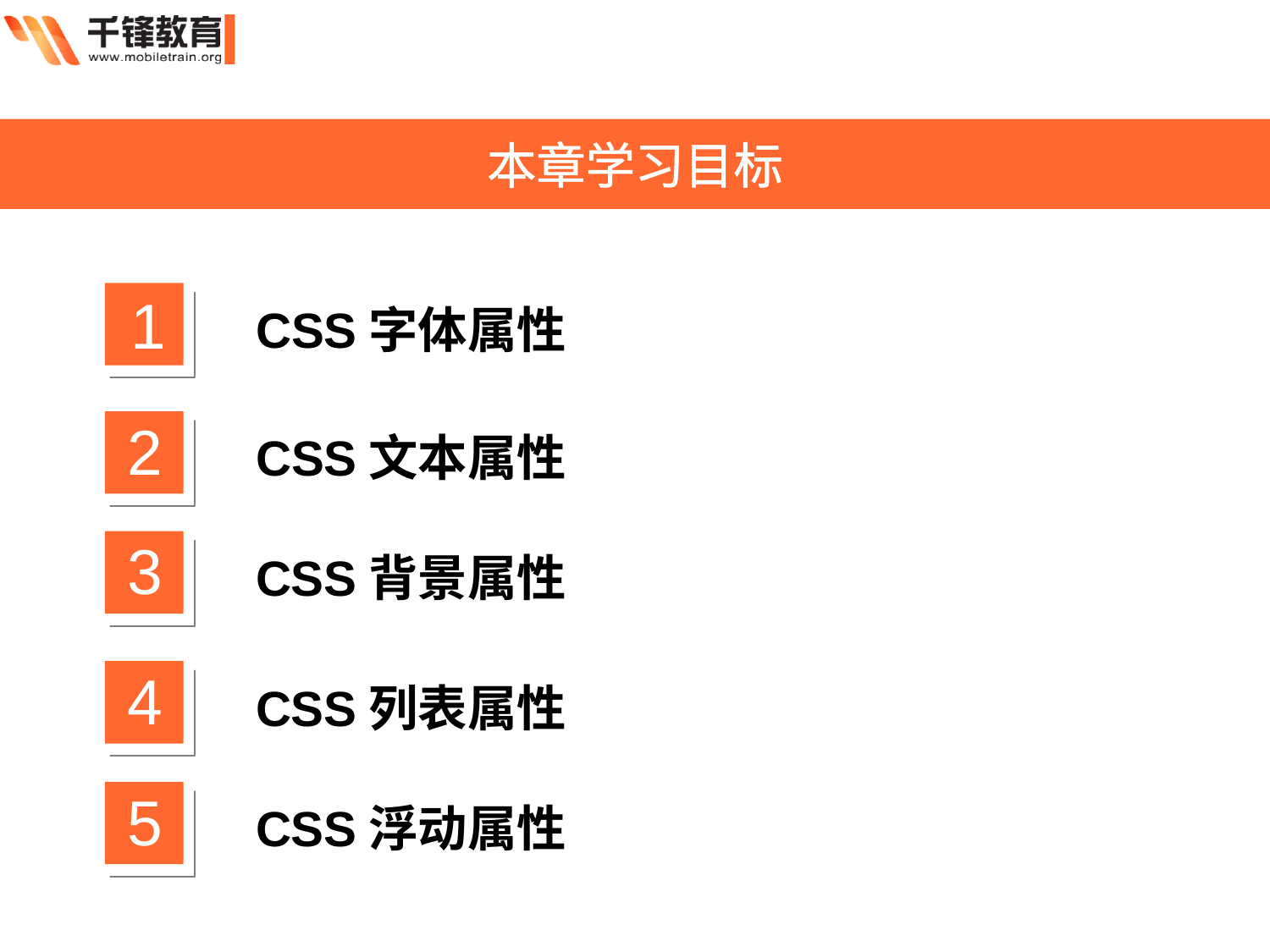

本章学习目标
1

CSS字体属性

2

CSS文本属性

3

CSS背景属性

4

CSS列表属性

5

5
CSS浮动属性